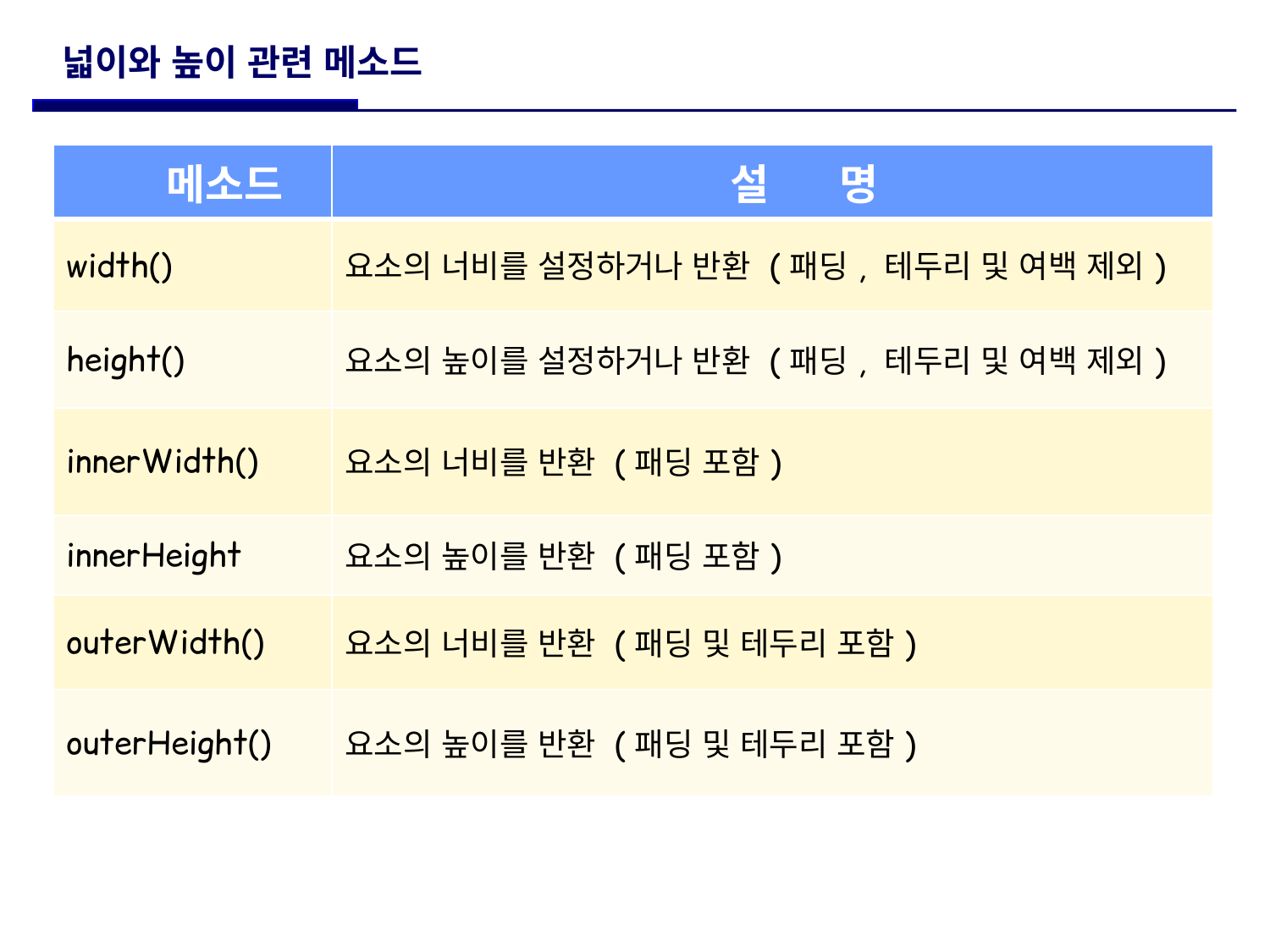

# 넓이와 높이 관련 메소드
메소드
| 메소드 | 설 명 |
| --- | --- |
| width() | 요소의 너비를 설정하거나 반환 (패딩, 테두리 및 여백 제외) |
| height() | 요소의 높이를 설정하거나 반환 (패딩, 테두리 및 여백 제외) |
| innerWidth() | 요소의 너비를 반환 (패딩 포함) |
| innerHeight | 요소의 높이를 반환 (패딩 포함) |
| outerWidth() | 요소의 너비를 반환 (패딩 및 테두리 포함) |
| outerHeight() | 요소의 높이를 반환 (패딩 및 테두리 포함) |